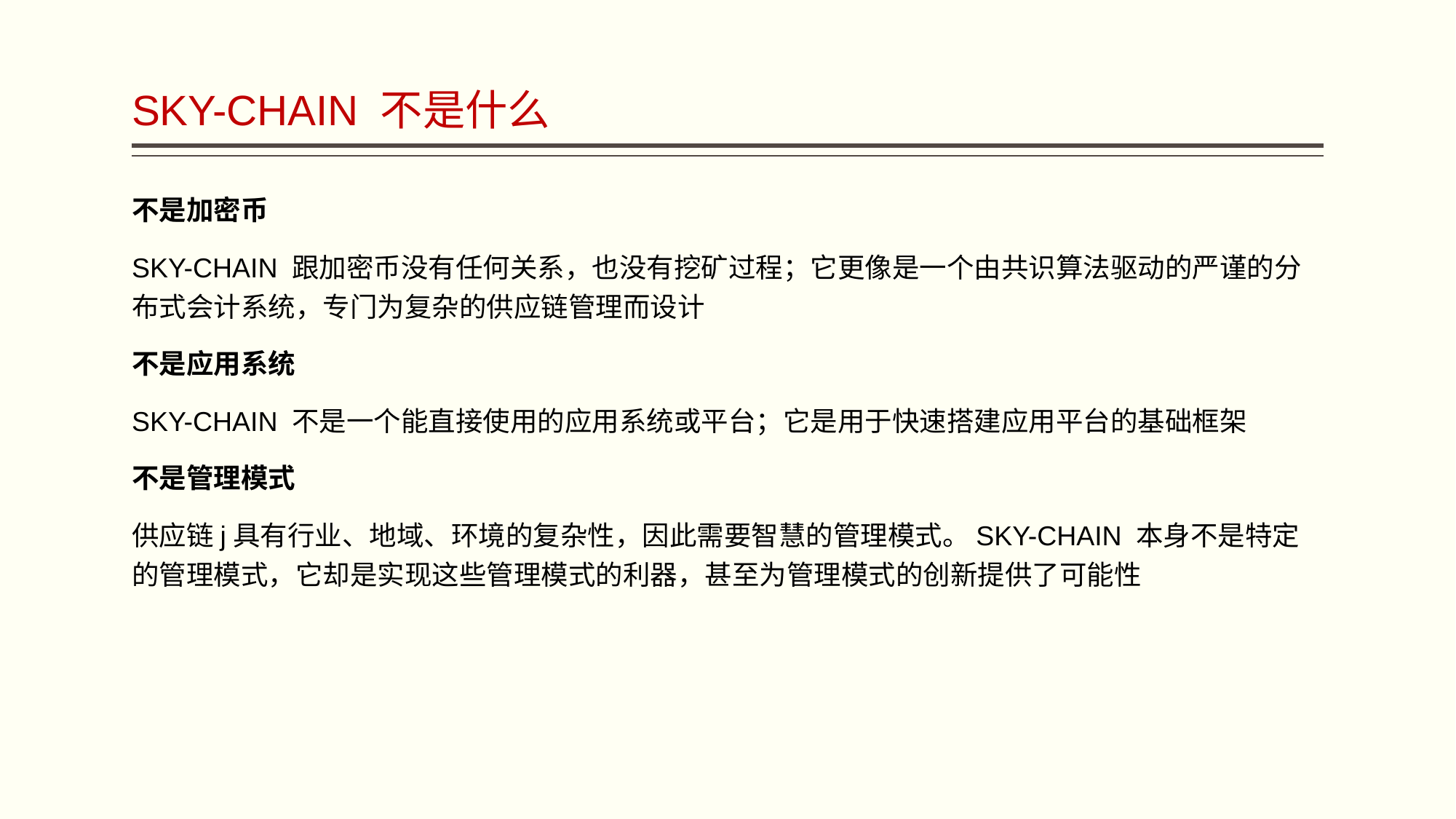

# SKY-CHAIN 不是什么
不是加密币
SKY-CHAIN 跟加密币没有任何关系，也没有挖矿过程；它更像是一个由共识算法驱动的严谨的分布式会计系统，专门为复杂的供应链管理而设计
不是应用系统
SKY-CHAIN 不是一个能直接使用的应用系统或平台；它是用于快速搭建应用平台的基础框架
不是管理模式
供应链j具有行业、地域、环境的复杂性，因此需要智慧的管理模式。SKY-CHAIN 本身不是特定的管理模式，它却是实现这些管理模式的利器，甚至为管理模式的创新提供了可能性